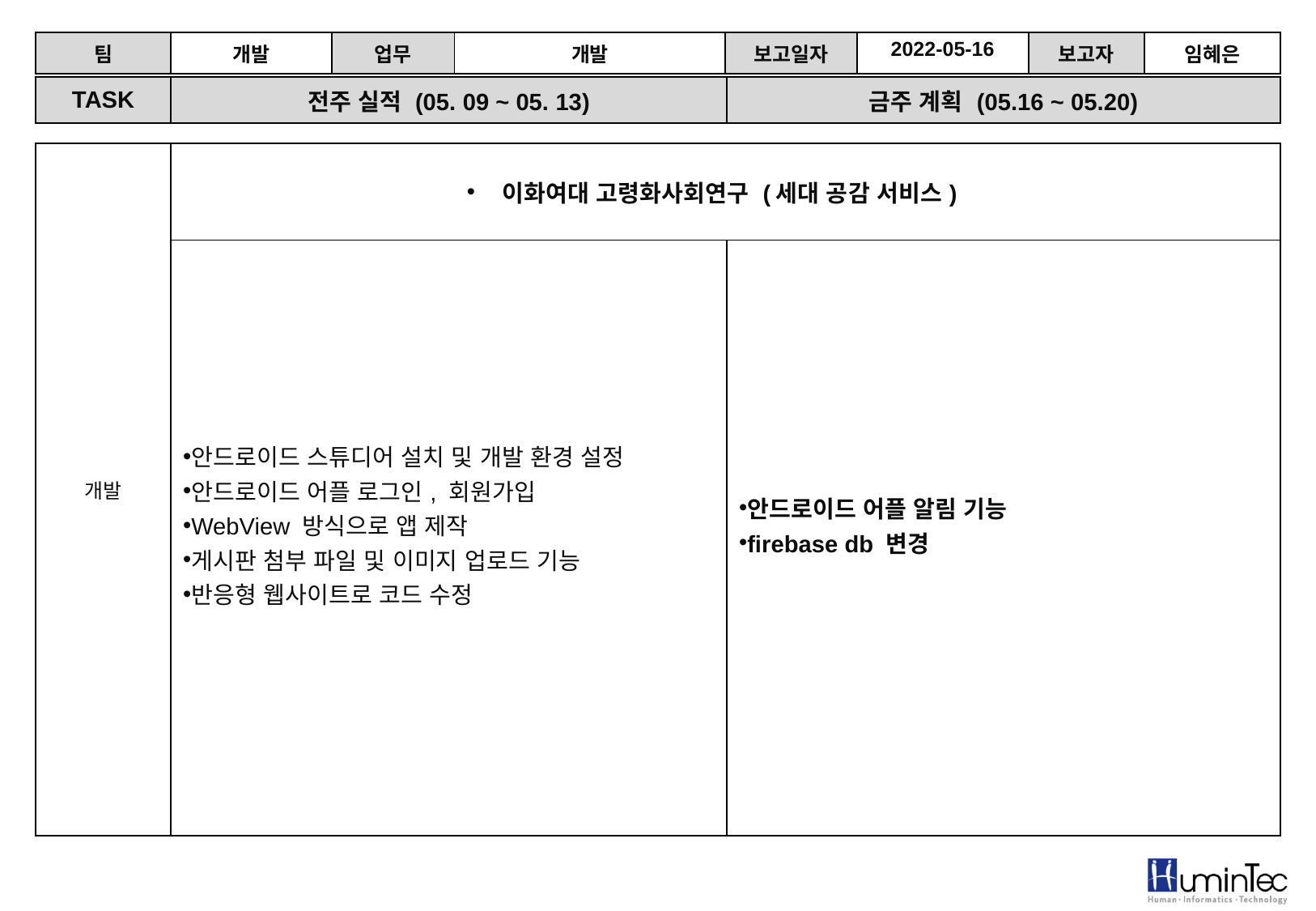

| 팀 | 개발 | 업무 | 개발 | 보고일자 | 2022-05-16 | 보고자 | 임혜은 |
| --- | --- | --- | --- | --- | --- | --- | --- |
| TASK | 전주 실적 (05. 09 ~ 05. 13) | 금주 계획 (05.16 ~ 05.20) |
| --- | --- | --- |
| 개발 | 이화여대 고령화사회연구 (세대 공감 서비스) |  |
| --- | --- | --- |
|  | 안드로이드 스튜디어 설치 및 개발 환경 설정 안드로이드 어플 로그인, 회원가입 WebView 방식으로 앱 제작 게시판 첨부 파일 및 이미지 업로드 기능 반응형 웹사이트로 코드 수정 | 안드로이드 어플 알림 기능 firebase db 변경 |